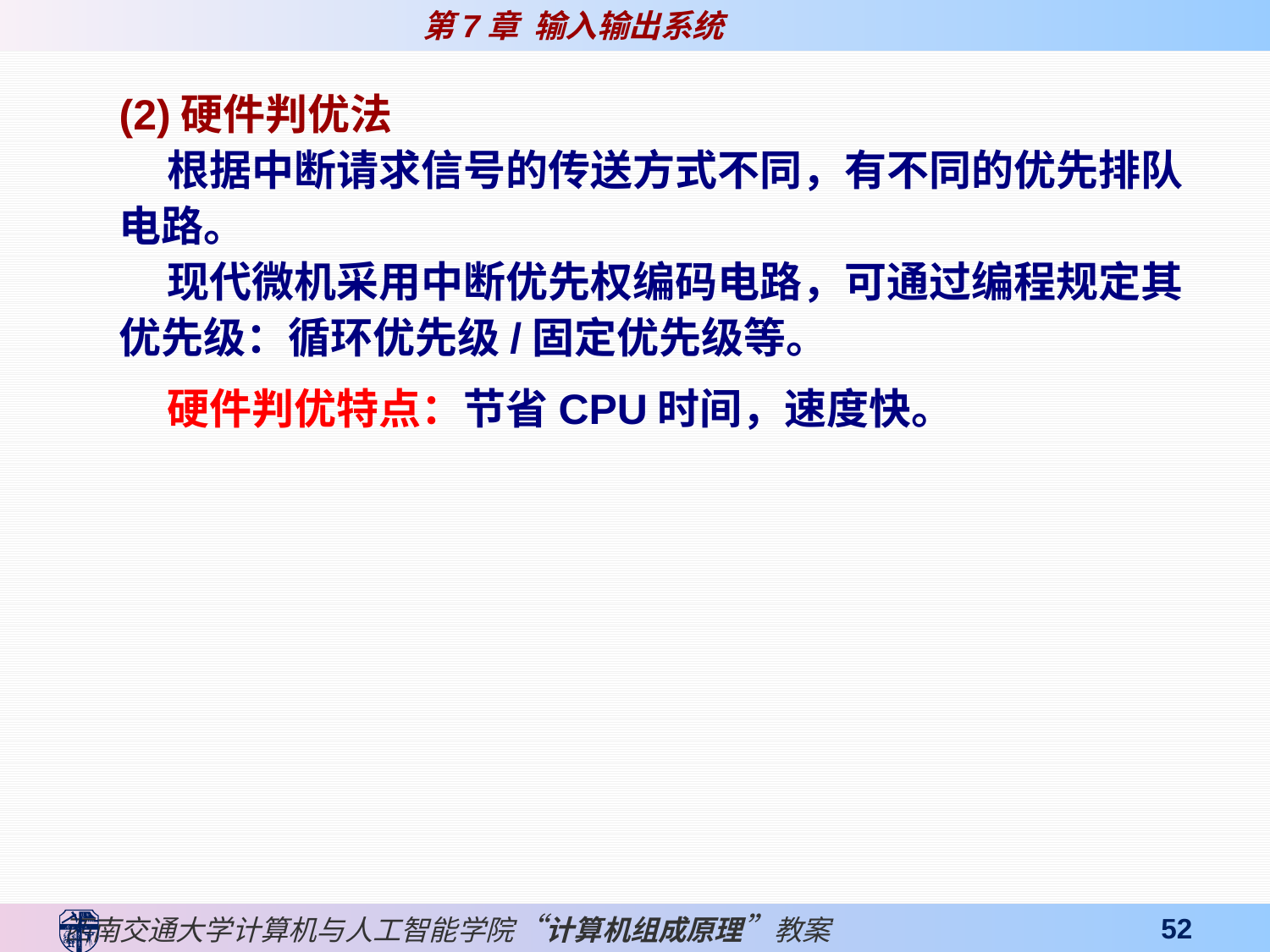

(2)硬件判优法
    根据中断请求信号的传送方式不同，有不同的优先排队电路。
    现代微机采用中断优先权编码电路，可通过编程规定其优先级：循环优先级/固定优先级等。
    硬件判优特点：节省CPU时间，速度快。